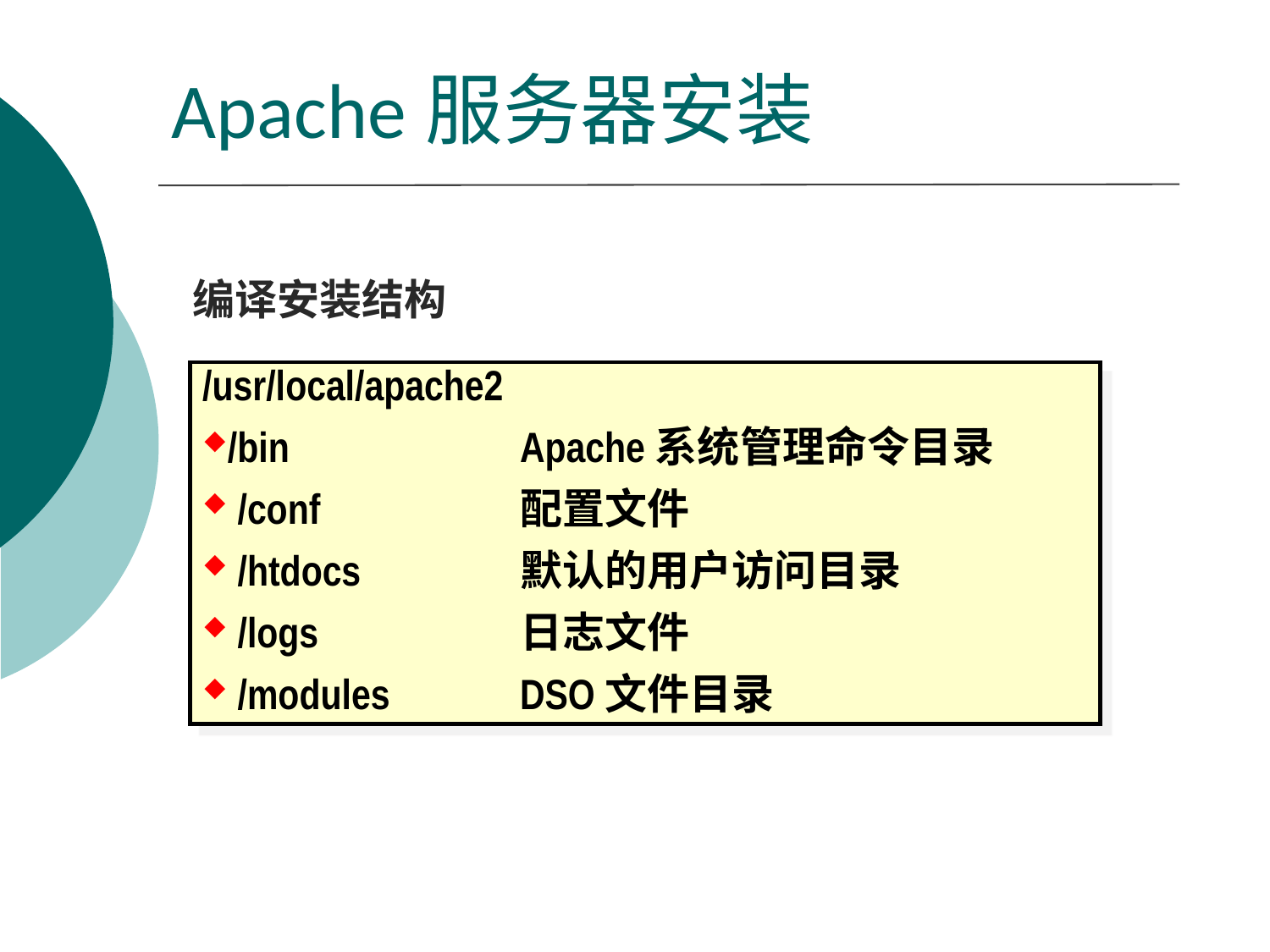

# Apache服务器安装
编译安装结构
/usr/local/apache2
/bin		Apache系统管理命令目录
 /conf		配置文件
 /htdocs		默认的用户访问目录
 /logs		日志文件
 /modules		DSO文件目录